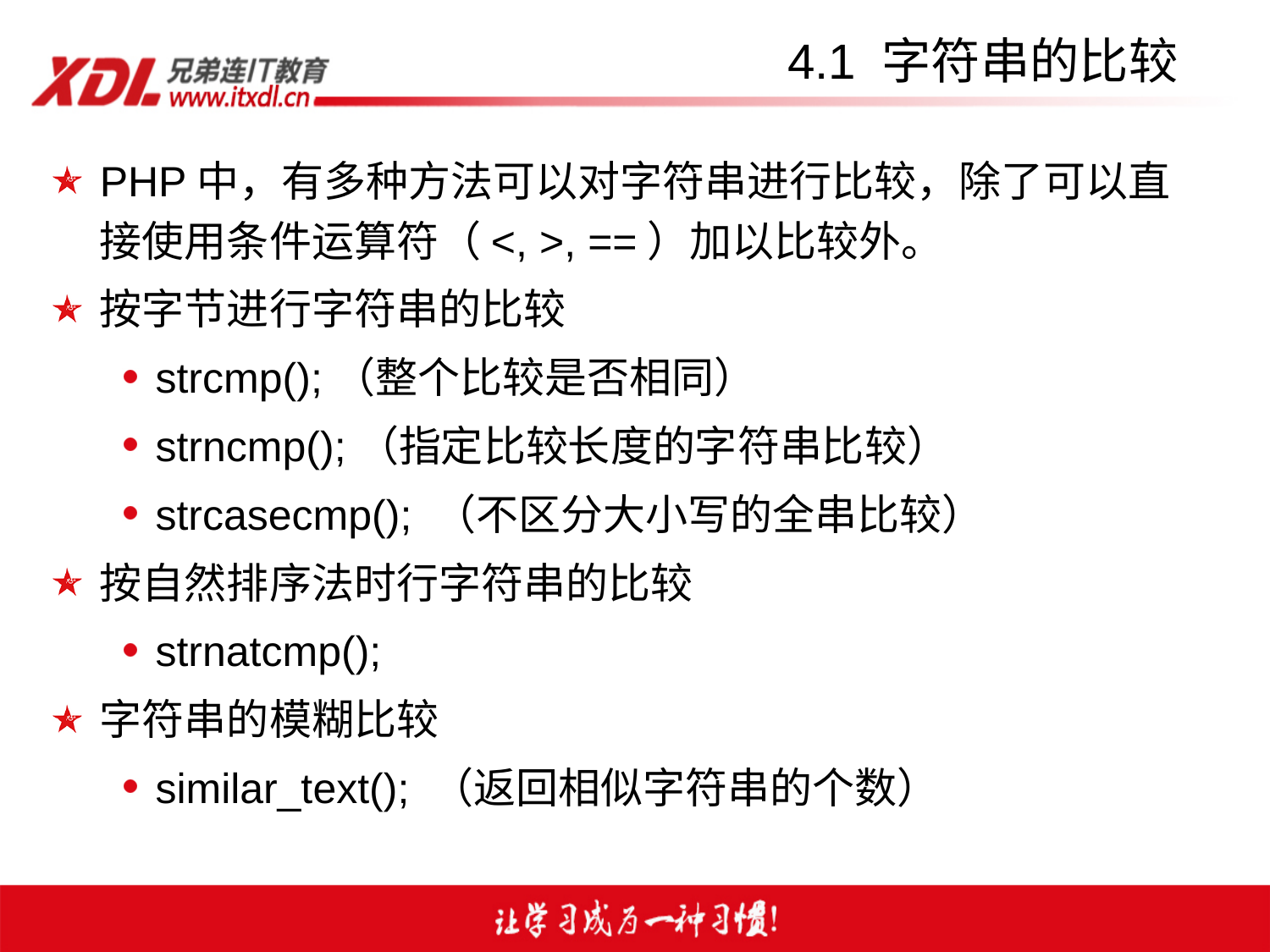

# 4.1 字符串的比较
PHP中，有多种方法可以对字符串进行比较，除了可以直接使用条件运算符（<, >, ==）加以比较外。
按字节进行字符串的比较
strcmp();（整个比较是否相同）
strncmp();（指定比较长度的字符串比较）
strcasecmp(); （不区分大小写的全串比较）
按自然排序法时行字符串的比较
strnatcmp();
字符串的模糊比较
similar_text(); （返回相似字符串的个数）